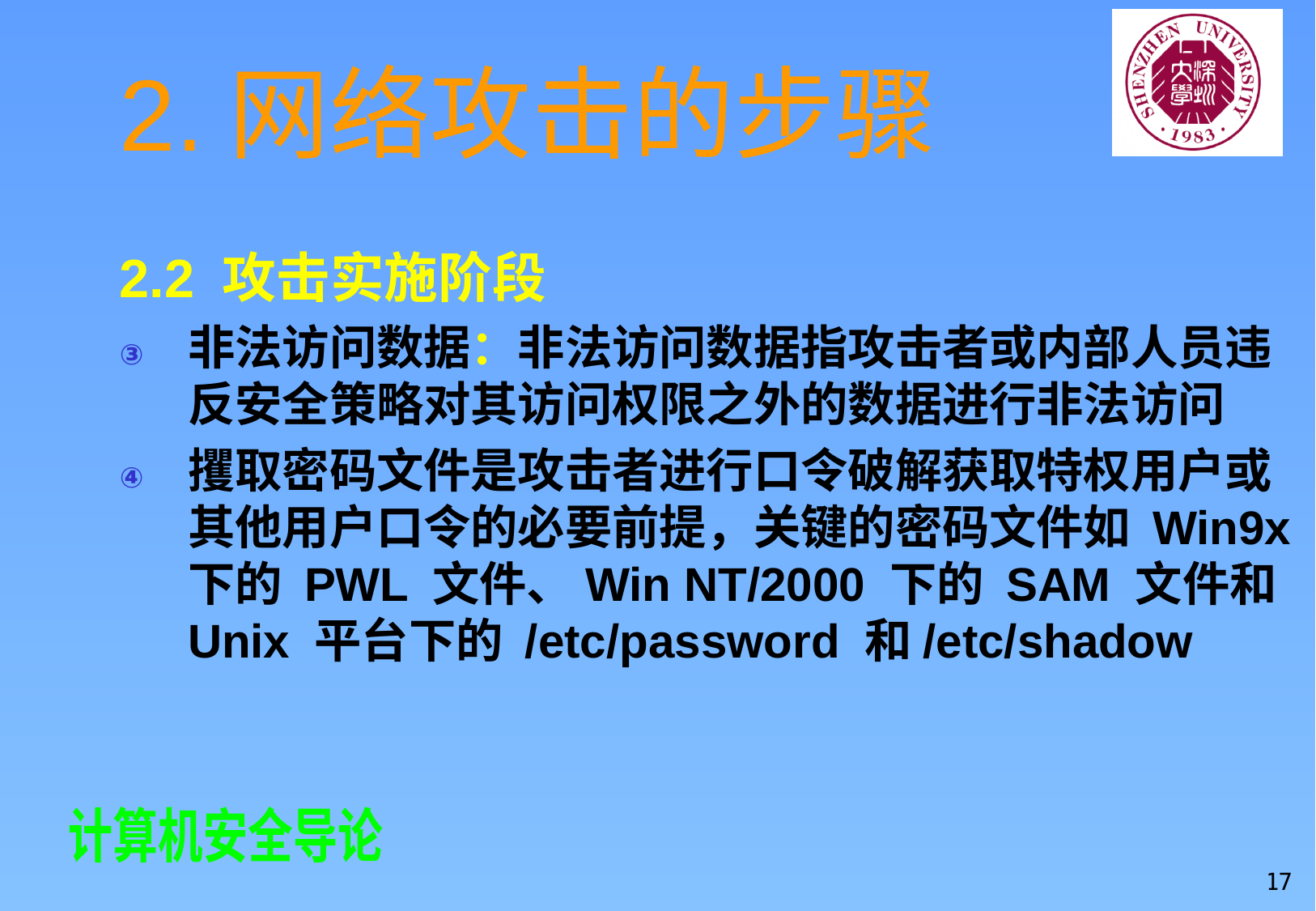

# 2.网络攻击的步骤
2.2 攻击实施阶段
非法访问数据：非法访问数据指攻击者或内部人员违反安全策略对其访问权限之外的数据进行非法访问
攫取密码文件是攻击者进行口令破解获取特权用户或其他用户口令的必要前提，关键的密码文件如 Win9x 下的 PWL 文件、Win NT/2000 下的 SAM 文件和 Unix 平台下的 /etc/password 和/etc/shadow
17